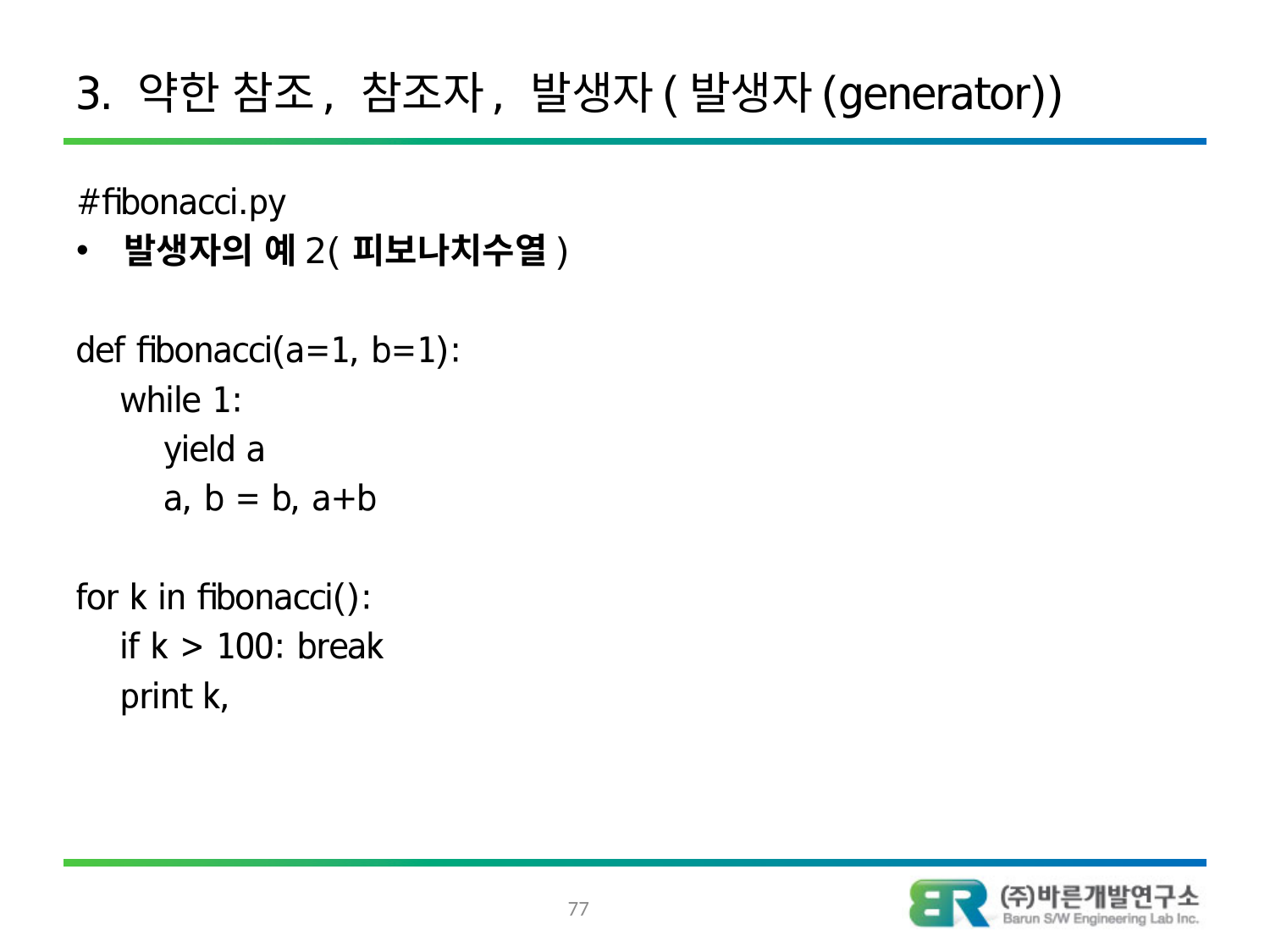

# 3. 약한 참조, 참조자, 발생자(발생자(generator))
#fibonacci.py
발생자의 예2(피보나치수열)

def fibonacci(a=1, b=1):
    while 1:
        yield a
        a, b = b, a+b

for k in fibonacci():
    if k > 100: break
    print k,
77